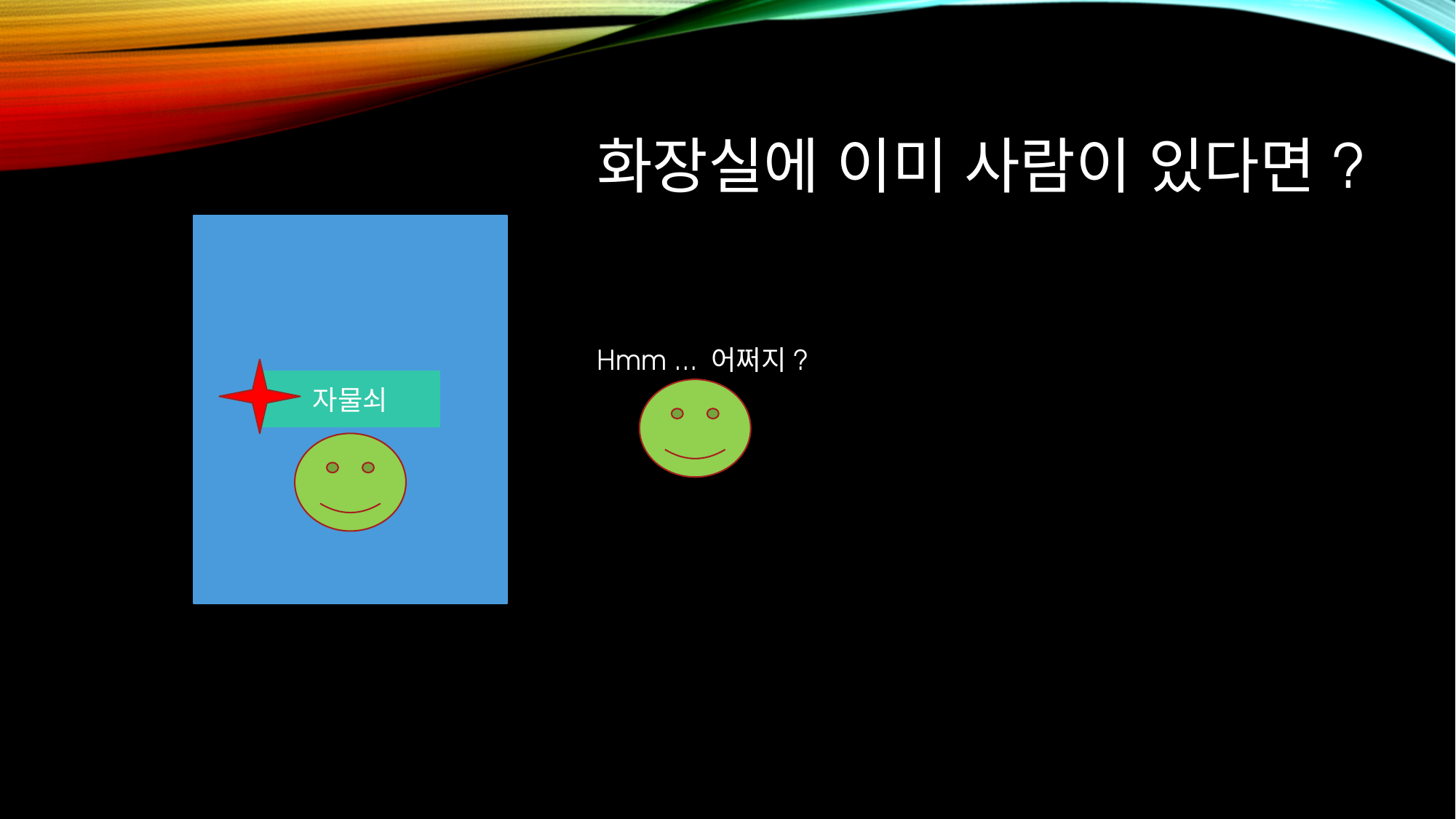

# 화장실에 이미 사람이 있다면?

Hmm … 어쩌지?

자물쇠